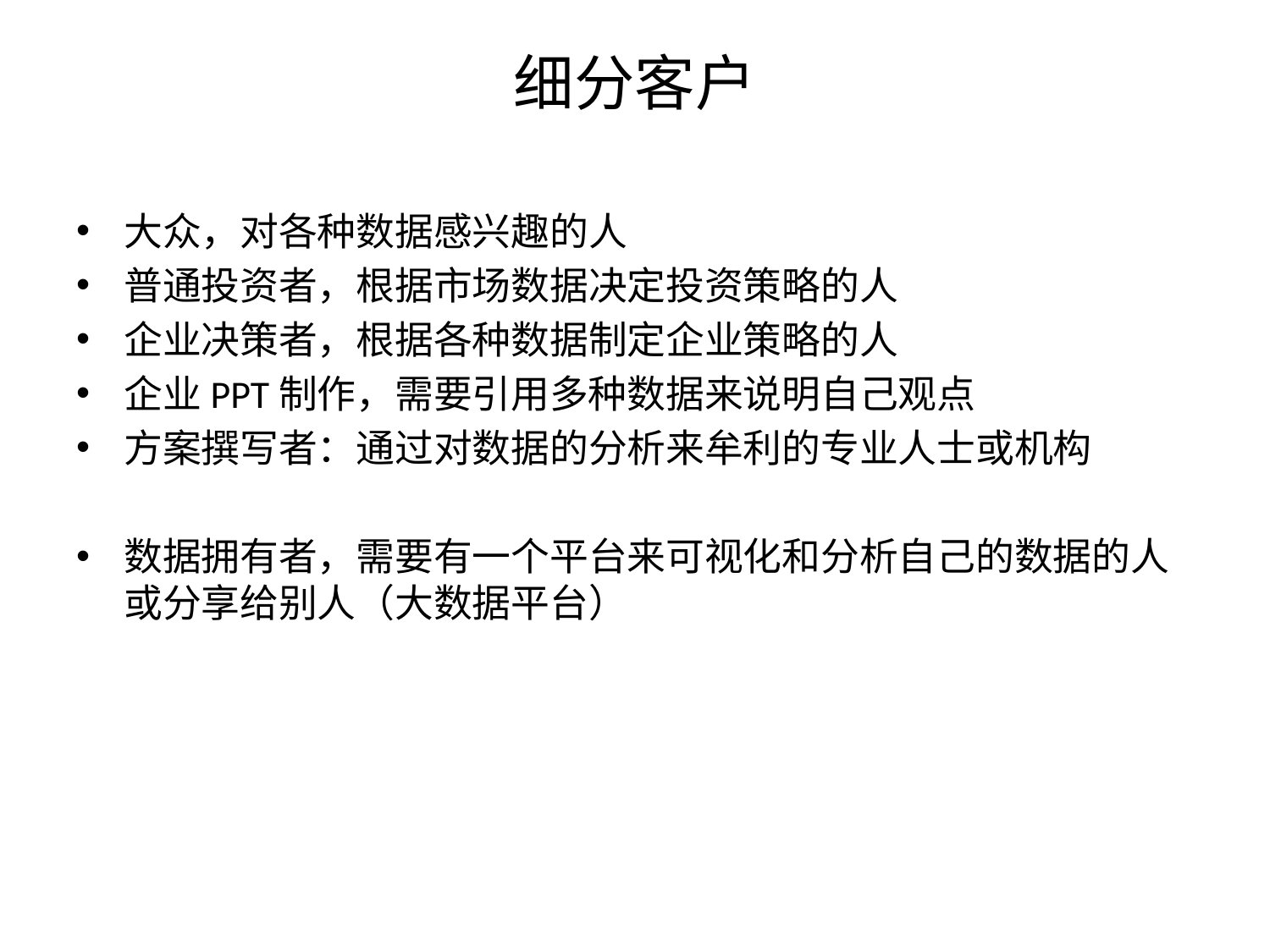

# 细分客户

大众，对各种数据感兴趣的人
普通投资者，根据市场数据决定投资策略的人
企业决策者，根据各种数据制定企业策略的人
企业PPT制作，需要引用多种数据来说明自己观点
方案撰写者：通过对数据的分析来牟利的专业人士或机构

数据拥有者，需要有一个平台来可视化和分析自己的数据的人或分享给别人（大数据平台）